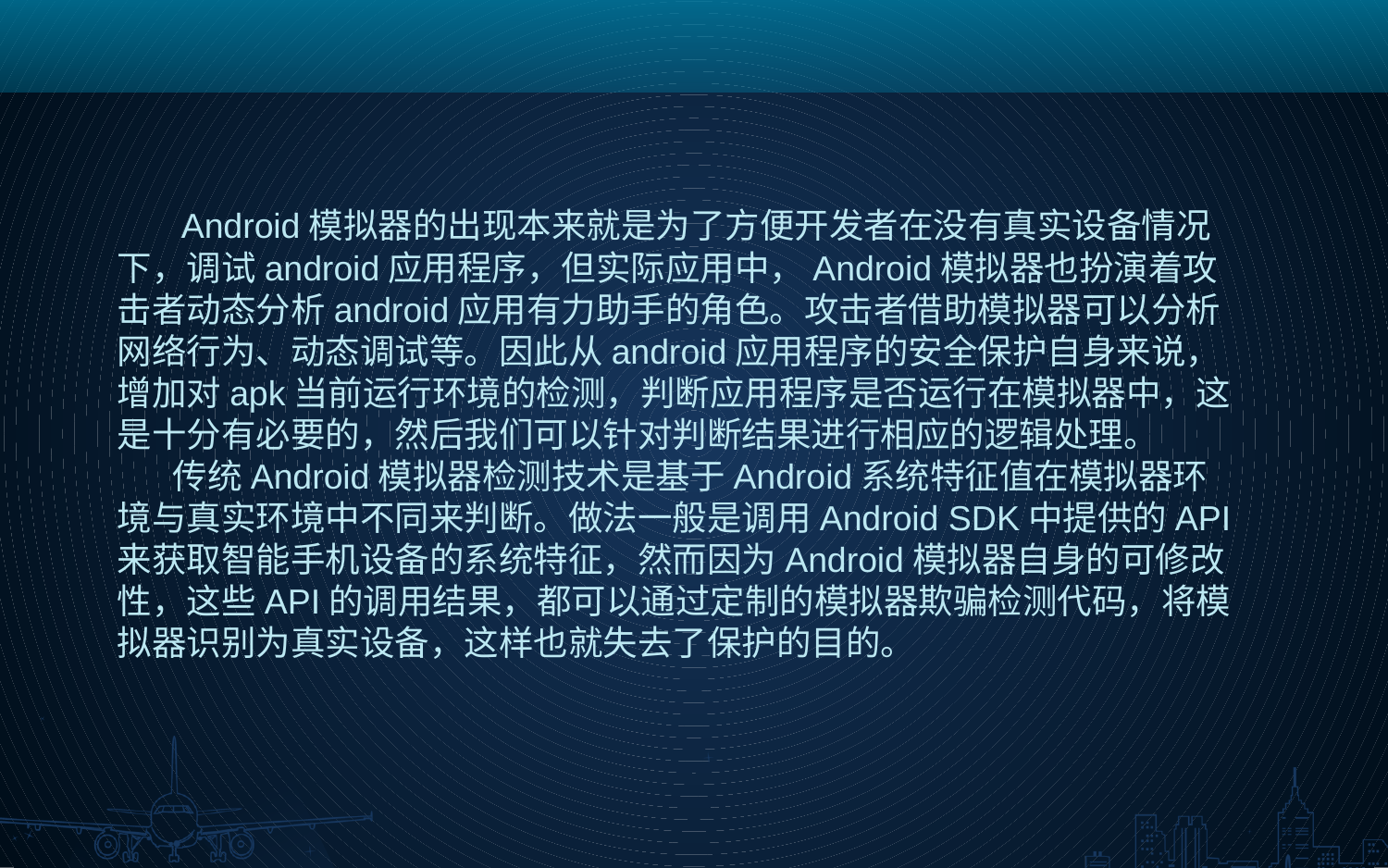

Android模拟器的出现本来就是为了方便开发者在没有真实设备情况下，调试android应用程序，但实际应用中，Android模拟器也扮演着攻击者动态分析android应用有力助手的角色。攻击者借助模拟器可以分析网络行为、动态调试等。因此从android应用程序的安全保护自身来说，增加对apk当前运行环境的检测，判断应用程序是否运行在模拟器中，这是十分有必要的，然后我们可以针对判断结果进行相应的逻辑处理。
      传统Android模拟器检测技术是基于Android系统特征值在模拟器环境与真实环境中不同来判断。做法一般是调用Android SDK中提供的API来获取智能手机设备的系统特征，然而因为Android模拟器自身的可修改性，这些API的调用结果，都可以通过定制的模拟器欺骗检测代码，将模拟器识别为真实设备，这样也就失去了保护的目的。